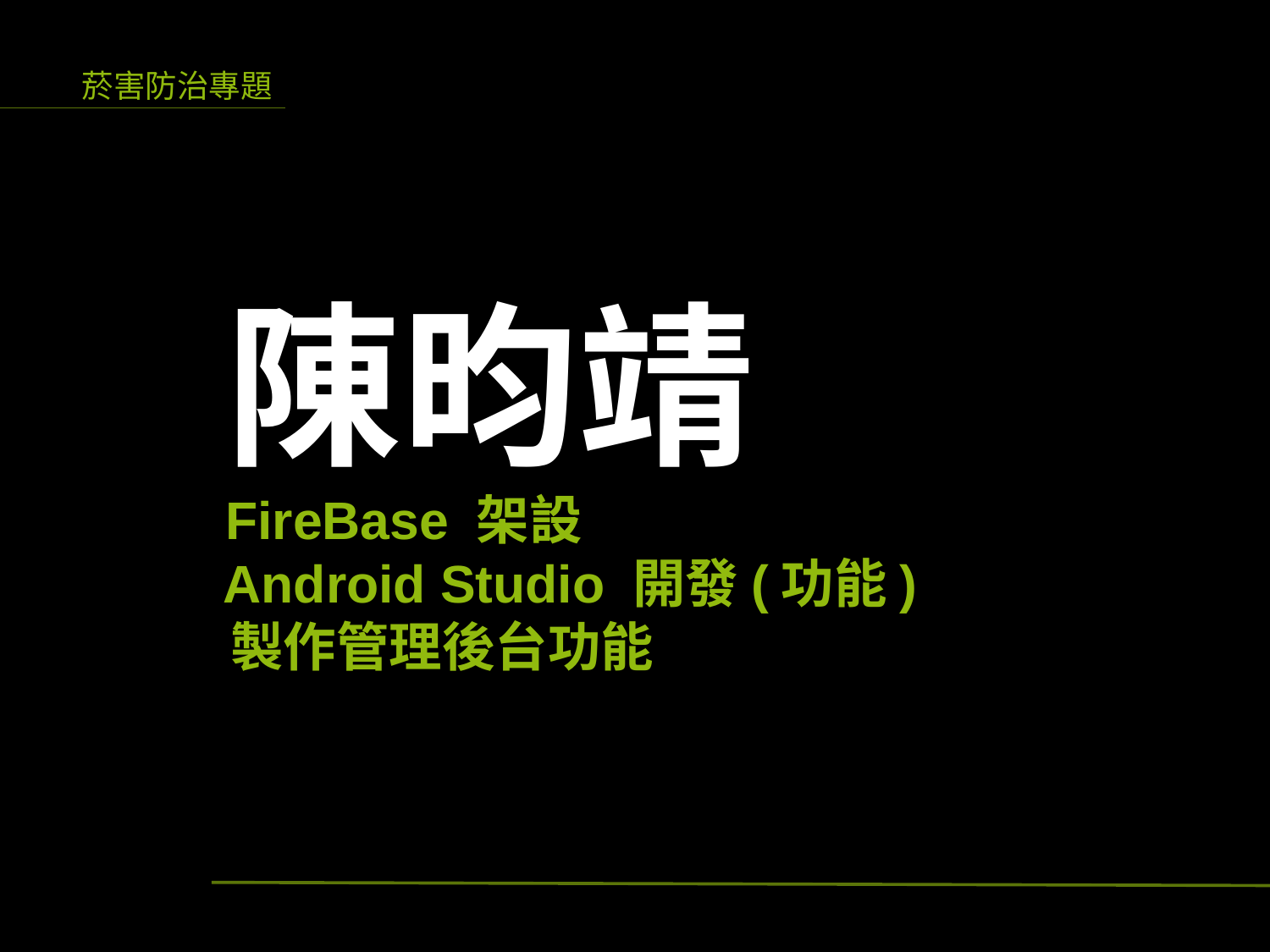

陳昀靖
FireBase 架設
  Android Studio 開發(功能)
  製作管理後台功能
10